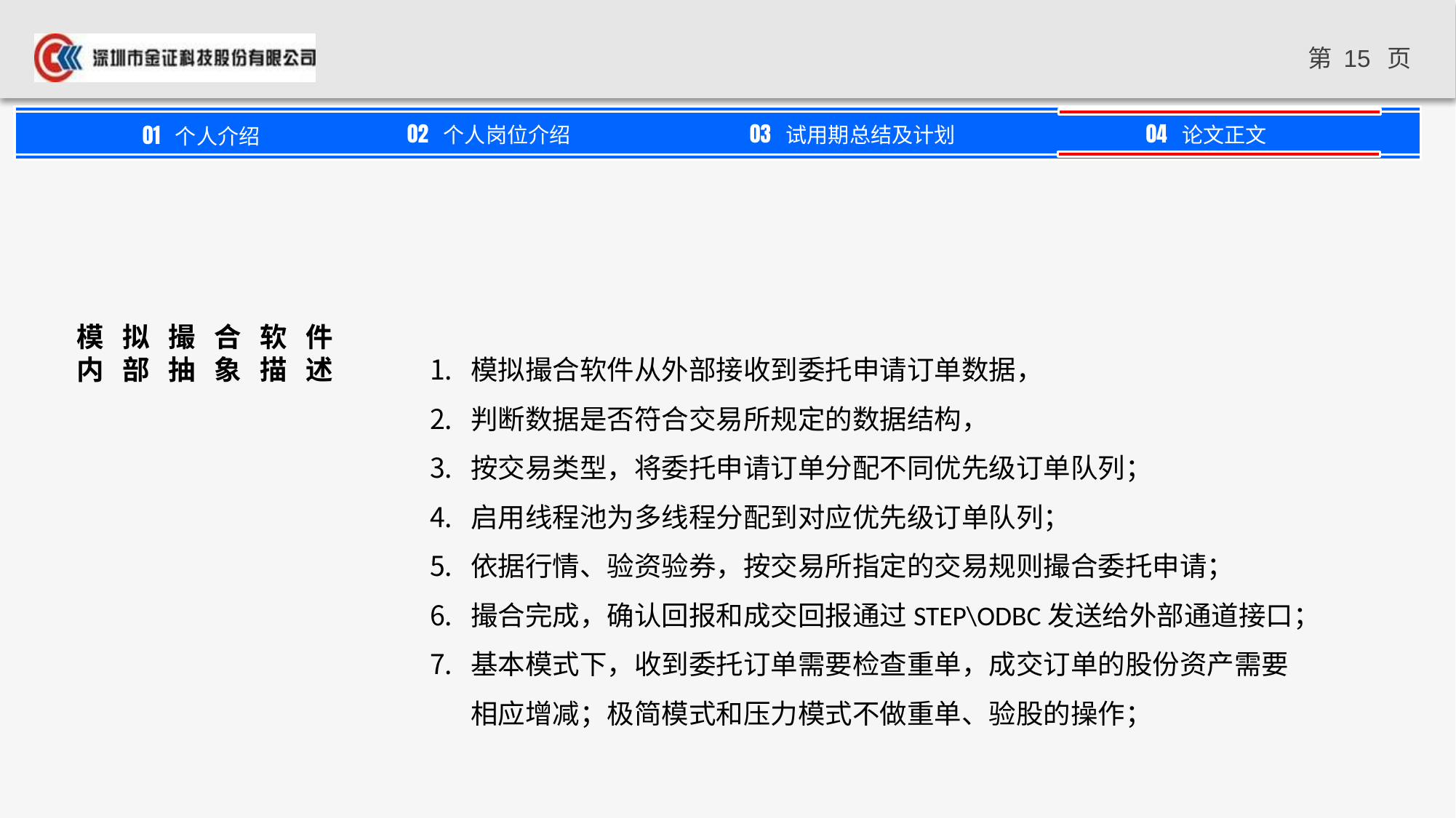

模   拟   撮   合   软   件
内   部   抽   象   描   述
模拟撮合软件从外部接收到委托申请订单数据，
判断数据是否符合交易所规定的数据结构，
按交易类型，将委托申请订单分配不同优先级订单队列；
启用线程池为多线程分配到对应优先级订单队列；
依据行情、验资验券，按交易所指定的交易规则撮合委托申请；
撮合完成，确认回报和成交回报通过STEP\ODBC发送给外部通道接口；
基本模式下，收到委托订单需要检查重单，成交订单的股份资产需要相应增减；极简模式和压力模式不做重单、验股的操作；